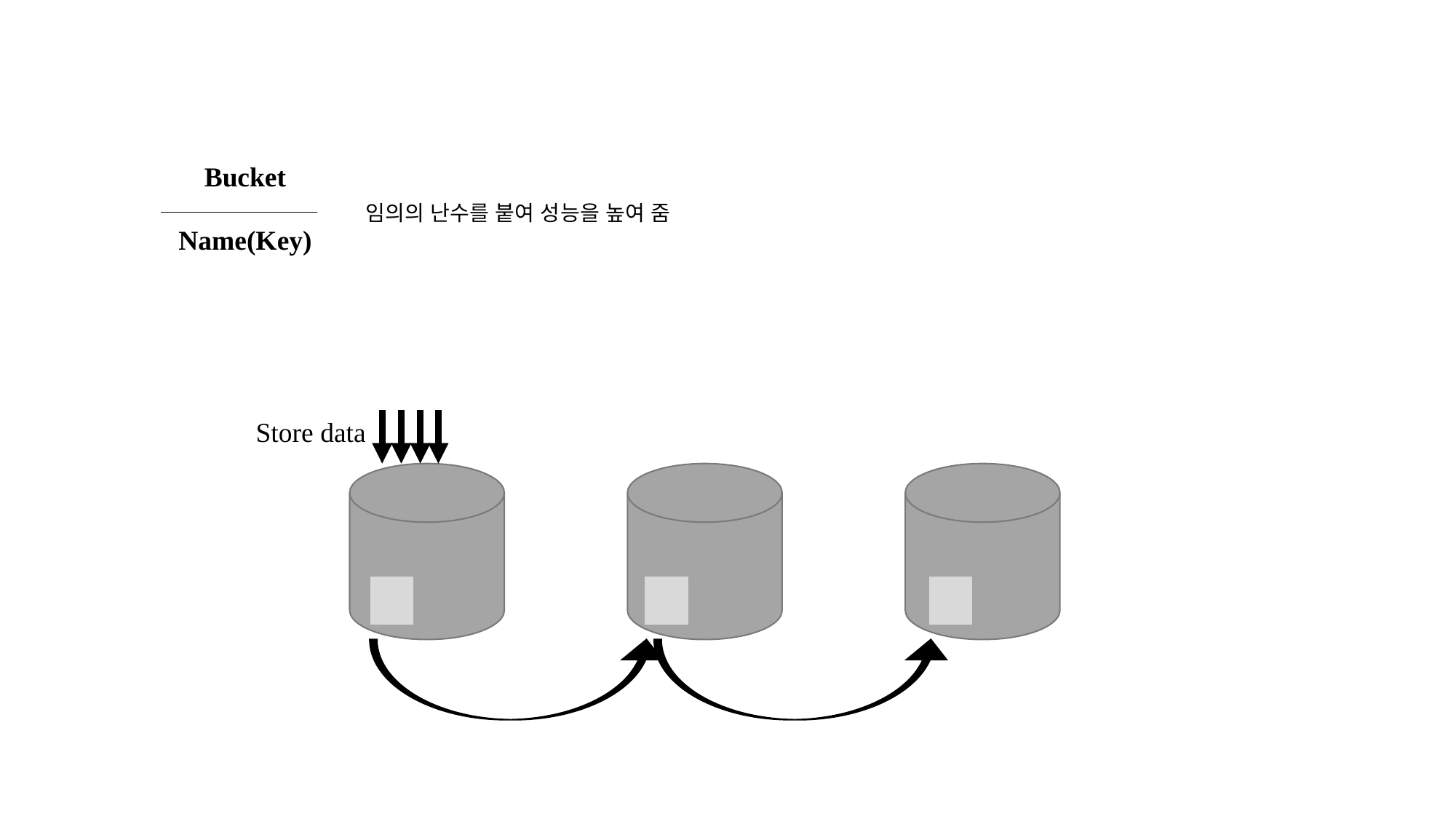

Bucket
임의의 난수를 붙여 성능을 높여 줌
Name(Key)
Store data